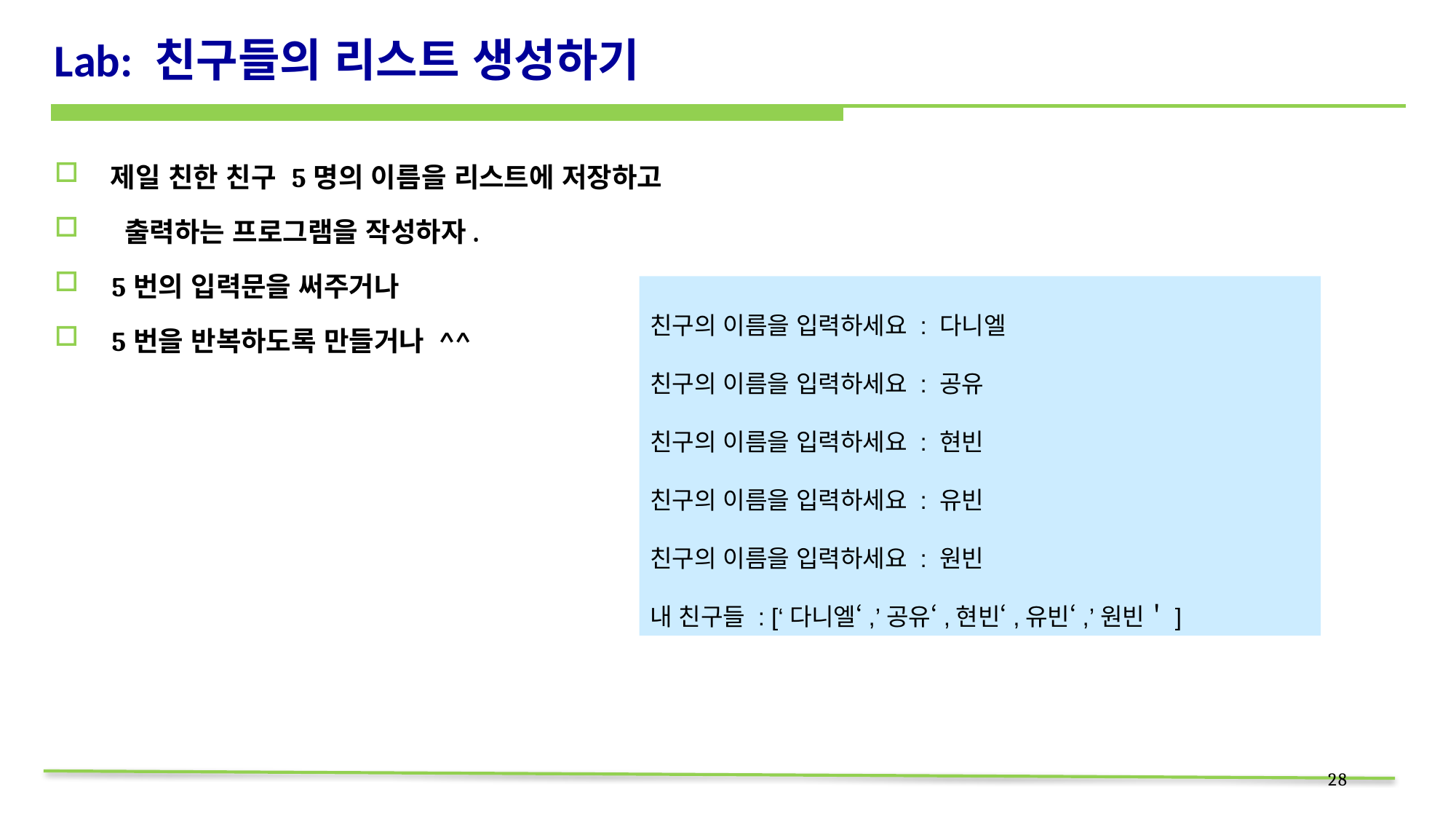

# Lab: 친구들의 리스트 생성하기
제일 친한 친구 5명의 이름을 리스트에 저장하고
 출력하는 프로그램을 작성하자.
5번의 입력문을 써주거나
5번을 반복하도록 만들거나 ^^
친구의 이름을 입력하세요 : 다니엘
친구의 이름을 입력하세요 : 공유
친구의 이름을 입력하세요 : 현빈
친구의 이름을 입력하세요 : 유빈
친구의 이름을 입력하세요 : 원빈
내 친구들 : [‘다니엘‘,’공유‘,현빈‘,유빈‘,’원빈＇]
28